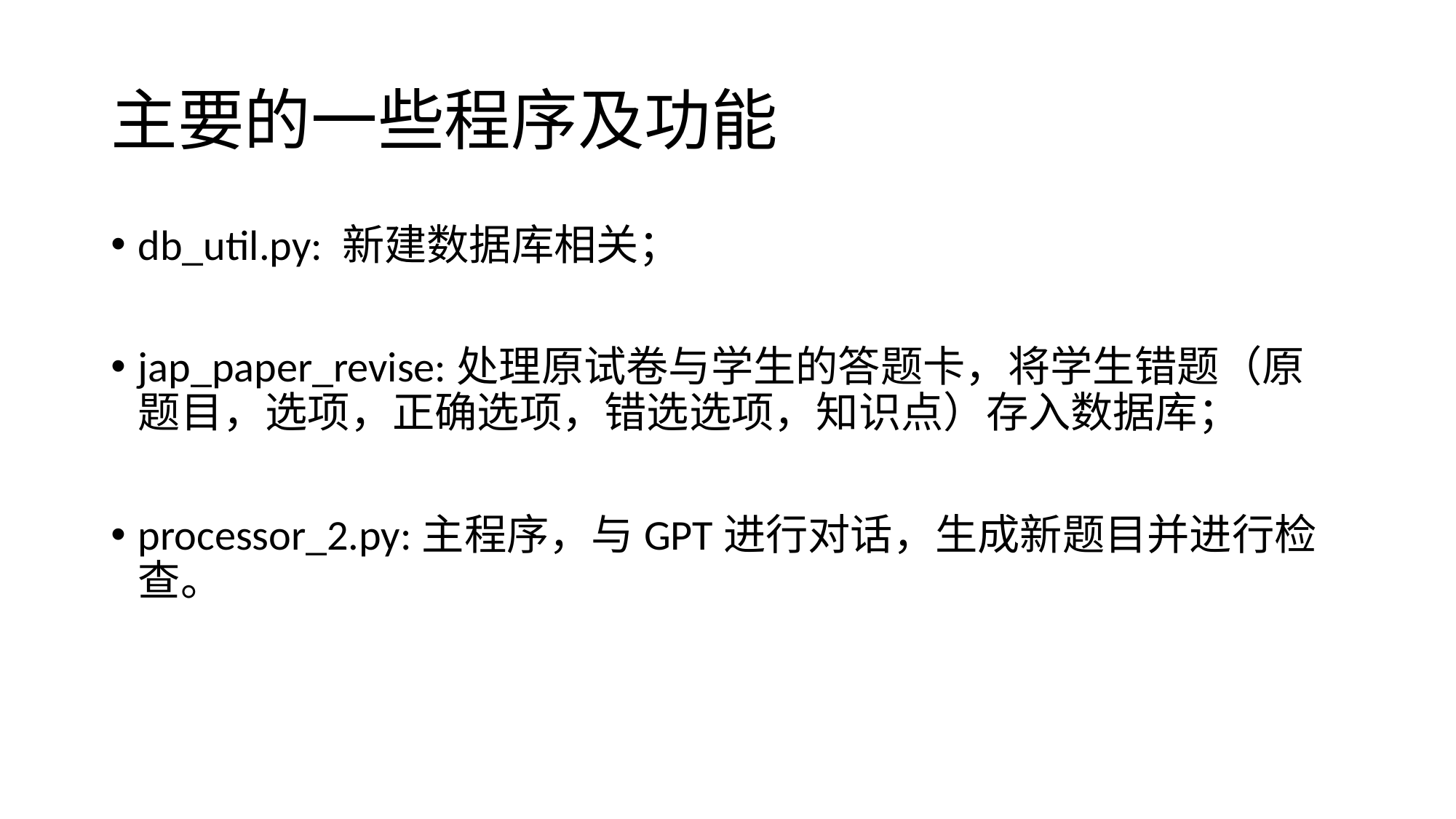

# 主要的一些程序及功能
db_util.py: 新建数据库相关；

jap_paper_revise:处理原试卷与学生的答题卡，将学生错题（原题目，选项，正确选项，错选选项，知识点）存入数据库；

processor_2.py:主程序，与GPT进行对话，生成新题目并进行检查。